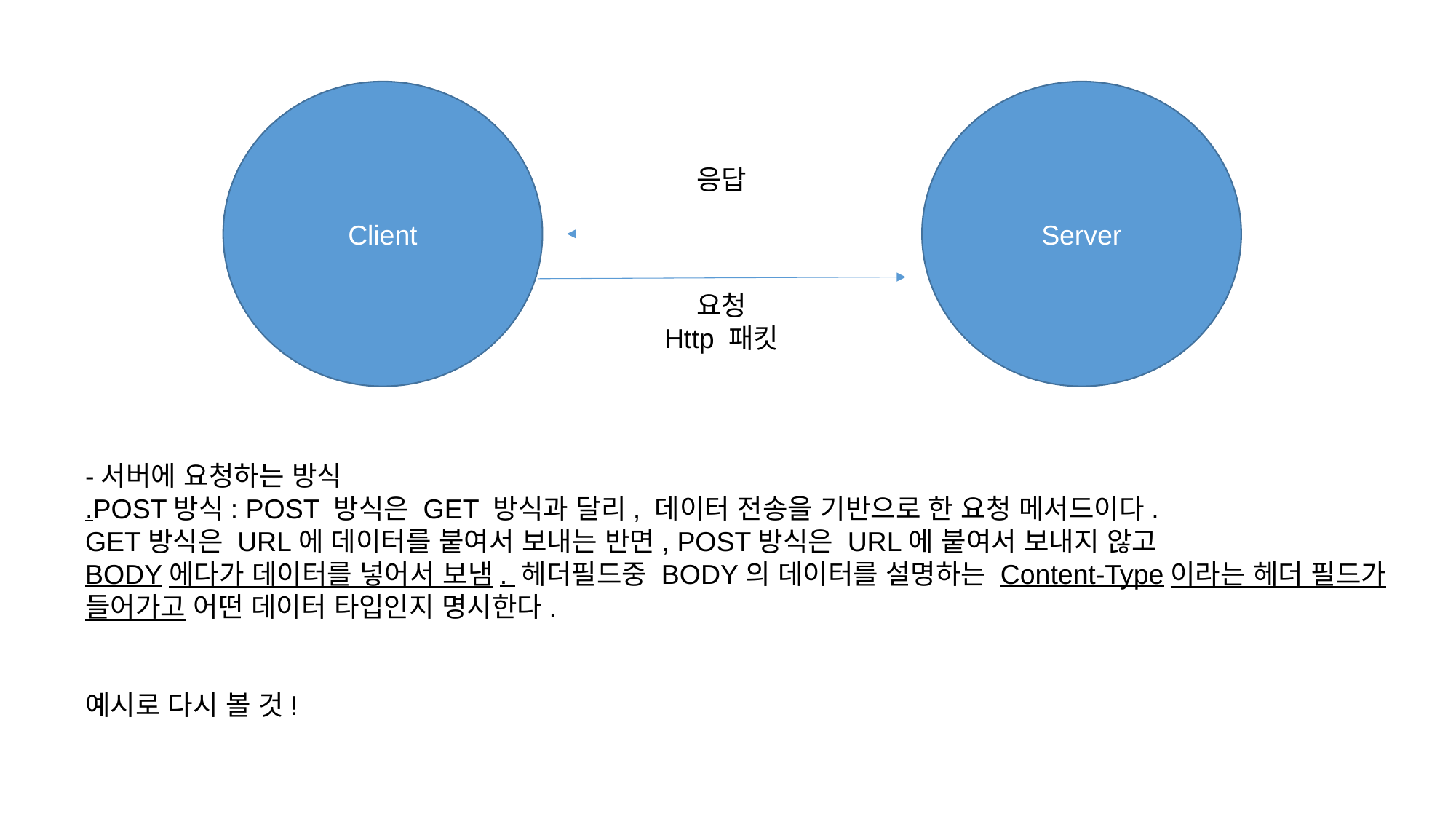

application/x-www-form-urlencoded
text/plain
multipart/form-data
Client
Server
응답
요청
Http 패킷
-서버에 요청하는 방식
.POST방식: POST 방식은 GET 방식과 달리, 데이터 전송을 기반으로 한 요청 메서드이다.
GET방식은 URL에 데이터를 붙여서 보내는 반면, POST방식은 URL에 붙여서 보내지 않고
BODY에다가 데이터를 넣어서 보냄. 헤더필드중 BODY의 데이터를 설명하는 Content-Type이라는 헤더 필드가
들어가고 어떤 데이터 타입인지 명시한다.

예시로 다시 볼 것!